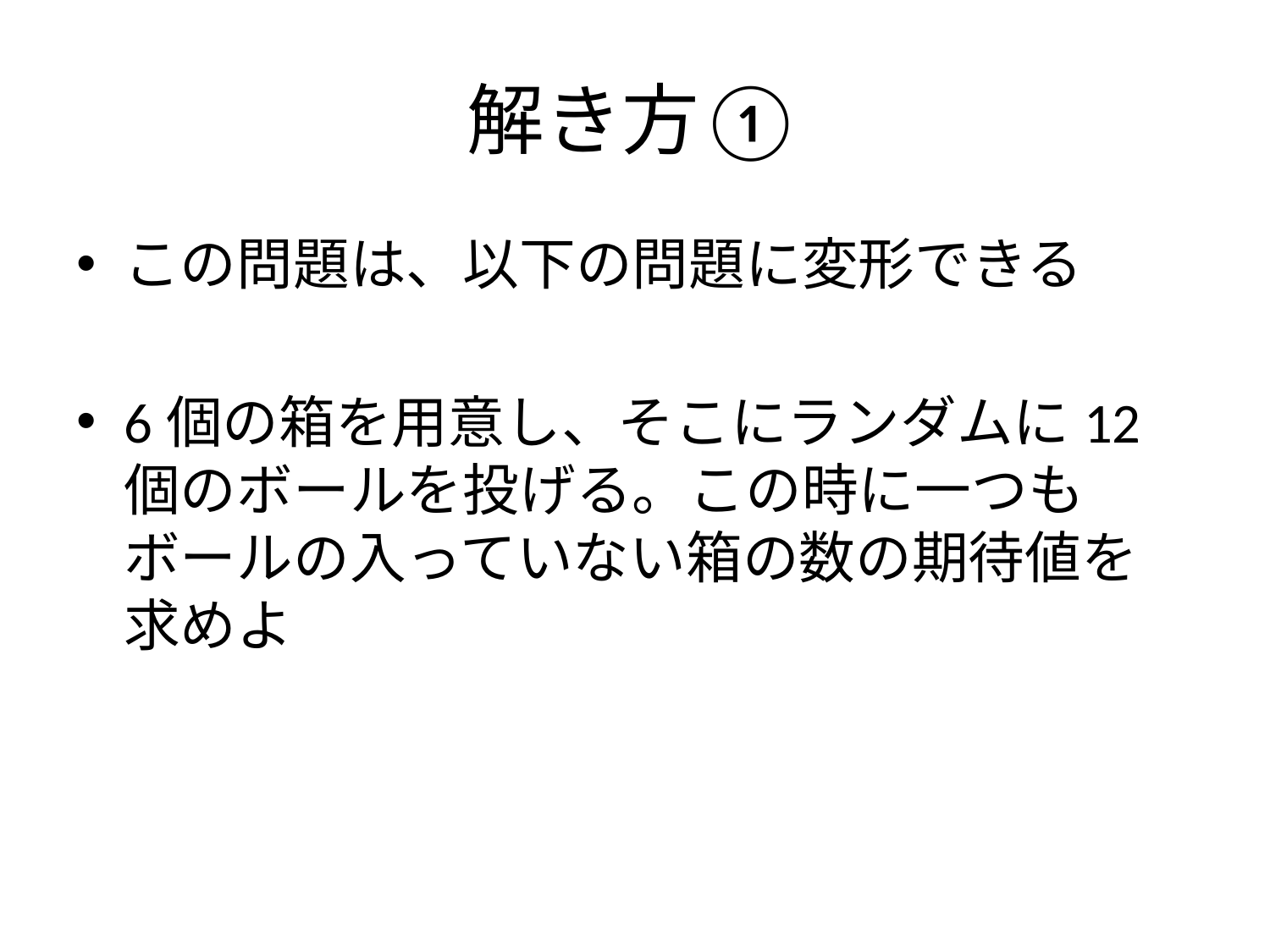

# 解き方①
この問題は、以下の問題に変形できる

6個の箱を用意し、そこにランダムに12個のボールを投げる。この時に一つもボールの入っていない箱の数の期待値を求めよ